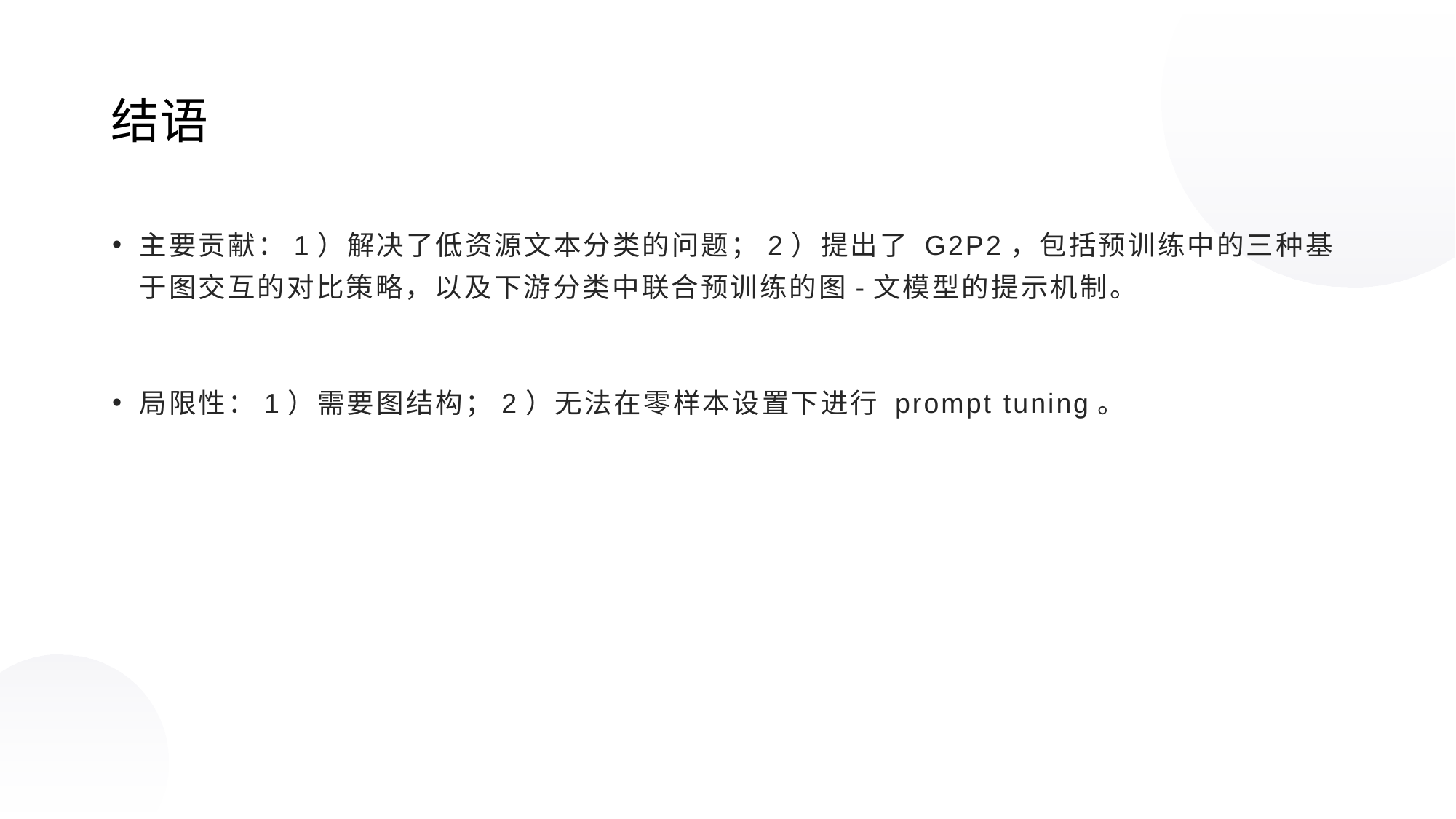

结语
主要贡献：1）解决了低资源文本分类的问题；2）提出了 G2P2，包括预训练中的三种基于图交互的对比策略，以及下游分类中联合预训练的图-文模型的提示机制。

局限性：1）需要图结构；2）无法在零样本设置下进行 prompt tuning。